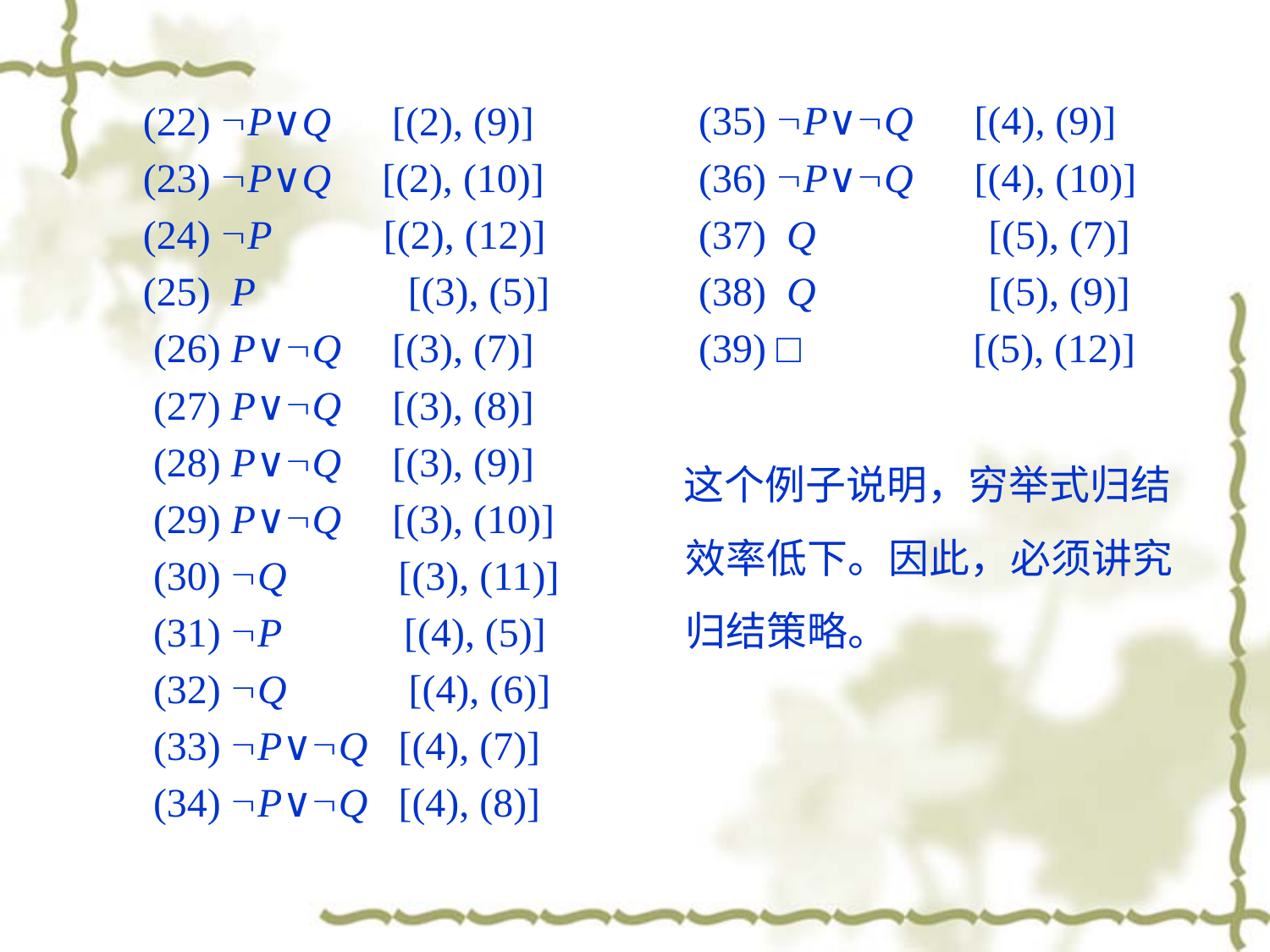

(35) ¬P∨¬Q      [(4), (9)]
      (36) ¬P∨¬Q      [(4), (10)]
      (37)  Q                 [(5), (7)]
      (38)  Q                 [(5), (9)]
      (39) □                 [(5), (12)]

    这个例子说明，穷举式归结效率低下。因此，必须讲究归结策略。
      (22) ¬P∨Q      [(2), (9)]
      (23) ¬P∨Q     [(2), (10)]
      (24) ¬P           [(2), (12)]
      (25)  P               [(3), (5)]
       (26) P∨¬Q     [(3), (7)]
       (27) P∨¬Q     [(3), (8)]
       (28) P∨¬Q     [(3), (9)]
       (29) P∨¬Q     [(3), (10)]
       (30) ¬Q           [(3), (11)]
       (31) ¬P            [(4), (5)]
       (32) ¬Q            [(4), (6)]
       (33) ¬P∨¬Q   [(4), (7)]
       (34) ¬P∨¬Q   [(4), (8)]